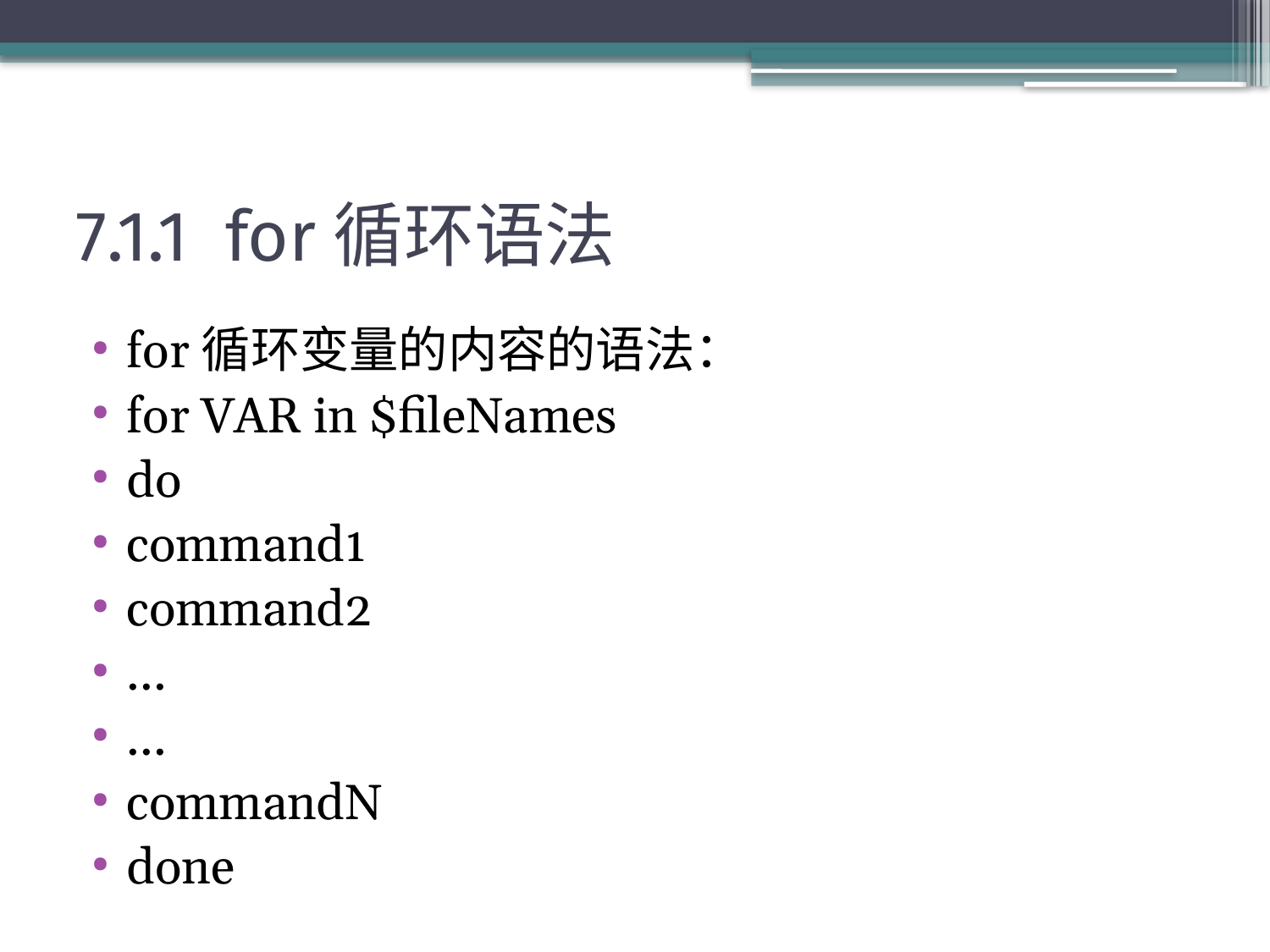

# 7.1.1  for循环语法
for循环变量的内容的语法：
for VAR in $fileNames
do
command1
command2
...
...
commandN
done